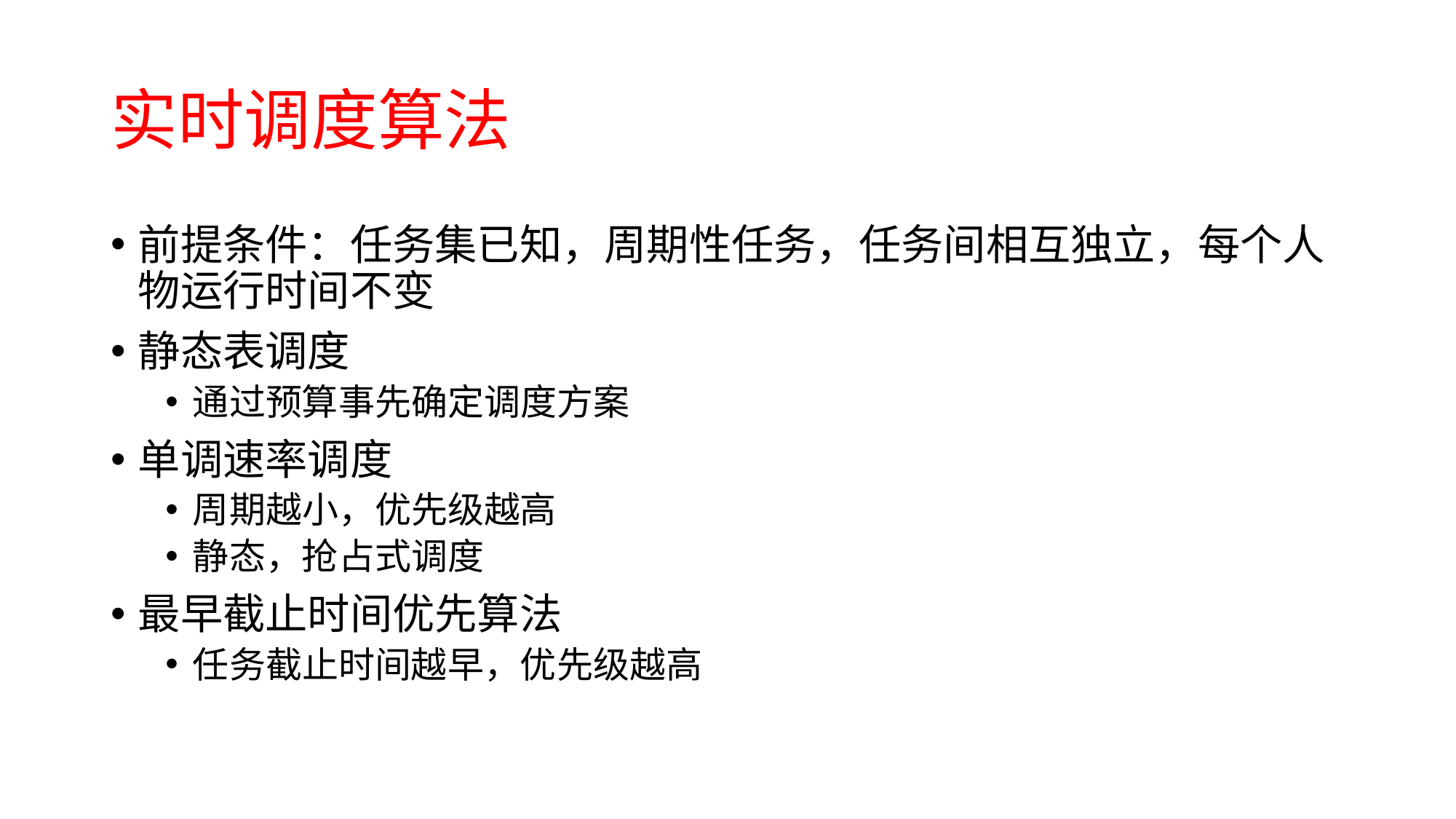

# 实时调度算法
前提条件：任务集已知，周期性任务，任务间相互独立，每个人物运行时间不变
静态表调度
通过预算事先确定调度方案
单调速率调度
周期越小，优先级越高
静态，抢占式调度
最早截止时间优先算法
任务截止时间越早，优先级越高